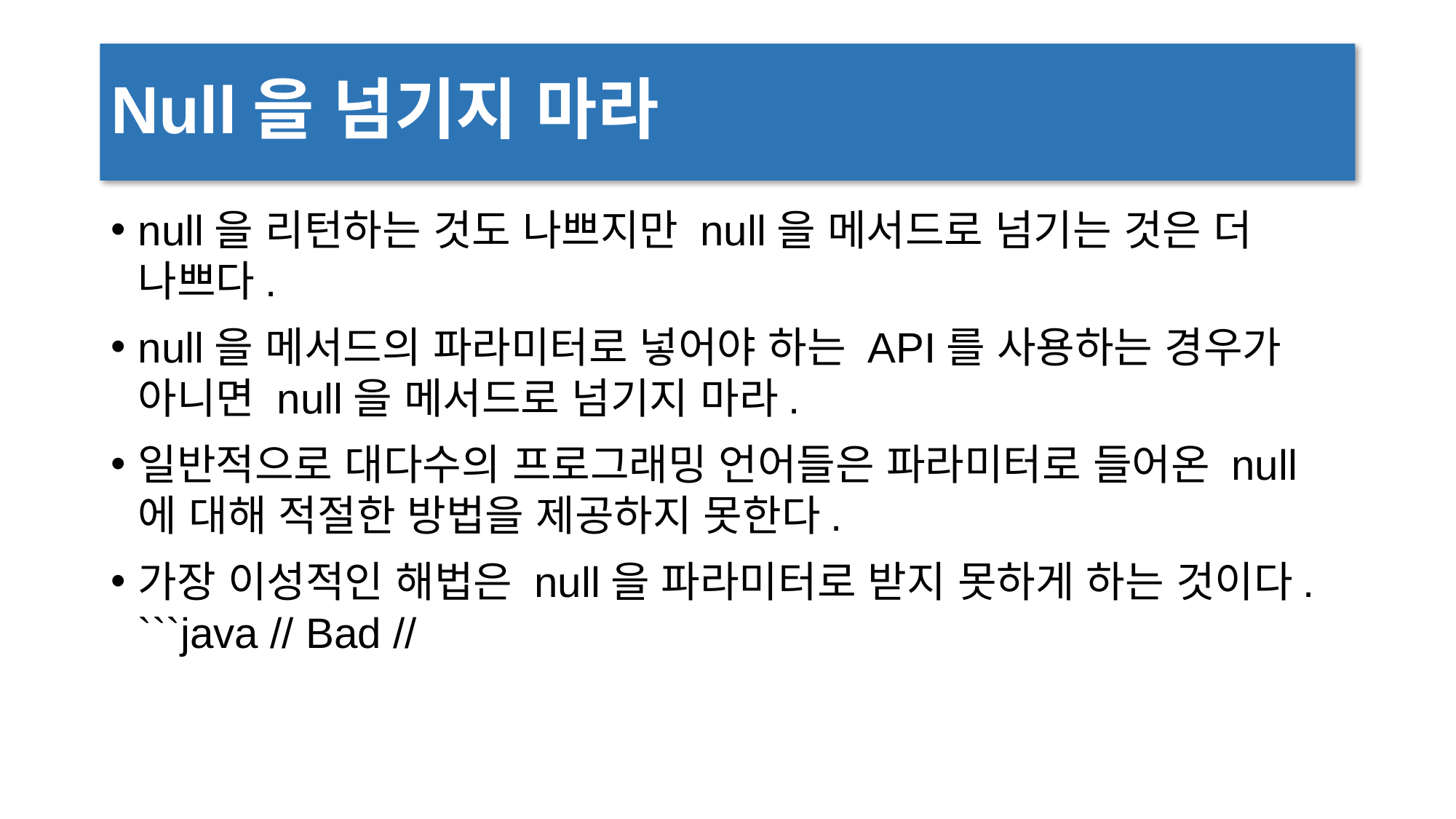

# Null을 넘기지 마라
null을 리턴하는 것도 나쁘지만 null을 메서드로 넘기는 것은 더 나쁘다.
null을 메서드의 파라미터로 넣어야 하는 API를 사용하는 경우가 아니면 null을 메서드로 넘기지 마라.
일반적으로 대다수의 프로그래밍 언어들은 파라미터로 들어온 null에 대해 적절한 방법을 제공하지 못한다.
가장 이성적인 해법은 null을 파라미터로 받지 못하게 하는 것이다. ```java // Bad //